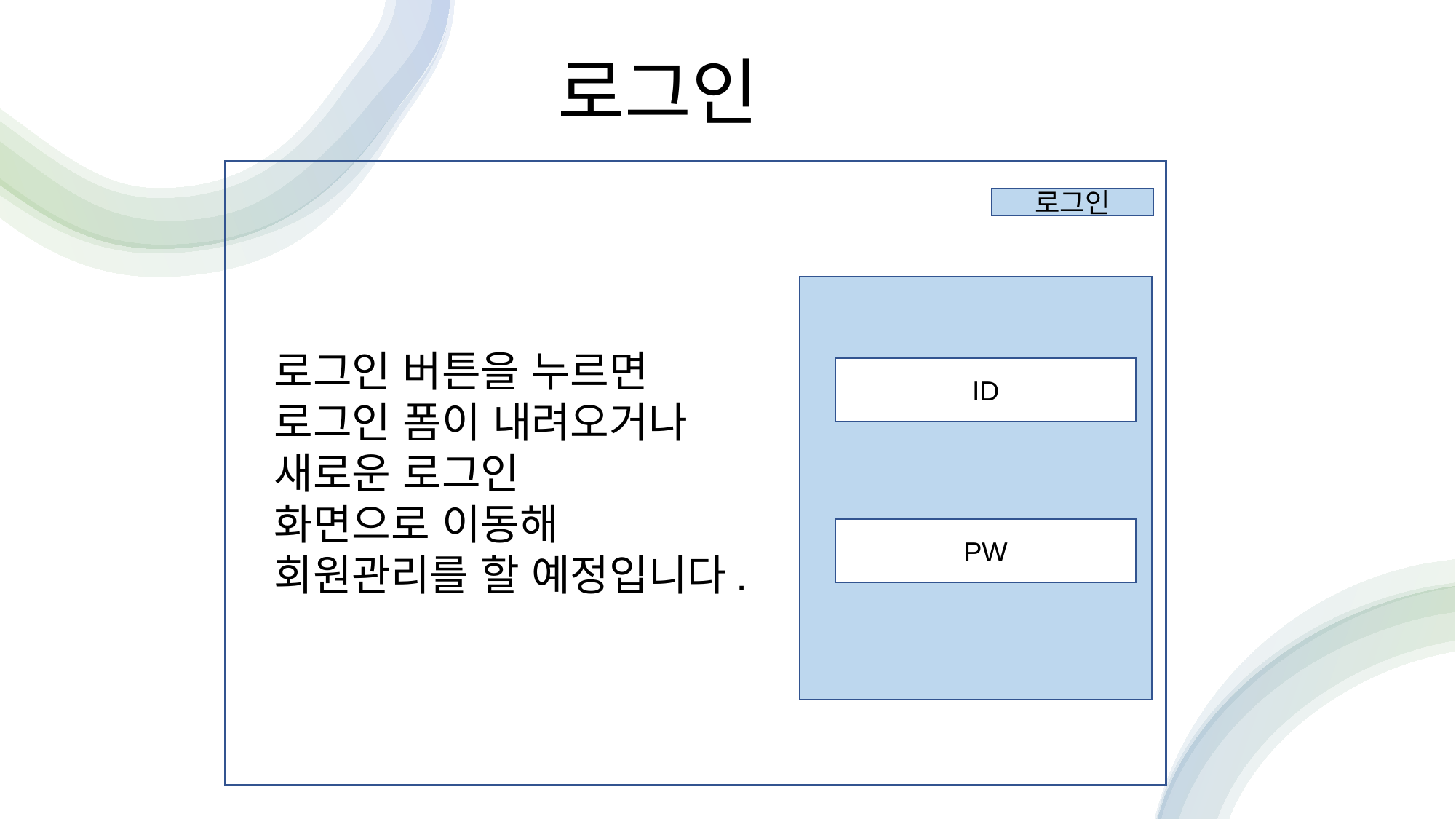

로그인

로그인

로그인 버튼을 누르면
로그인 폼이 내려오거나
새로운 로그인
화면으로 이동해
회원관리를 할 예정입니다.
ID
PW